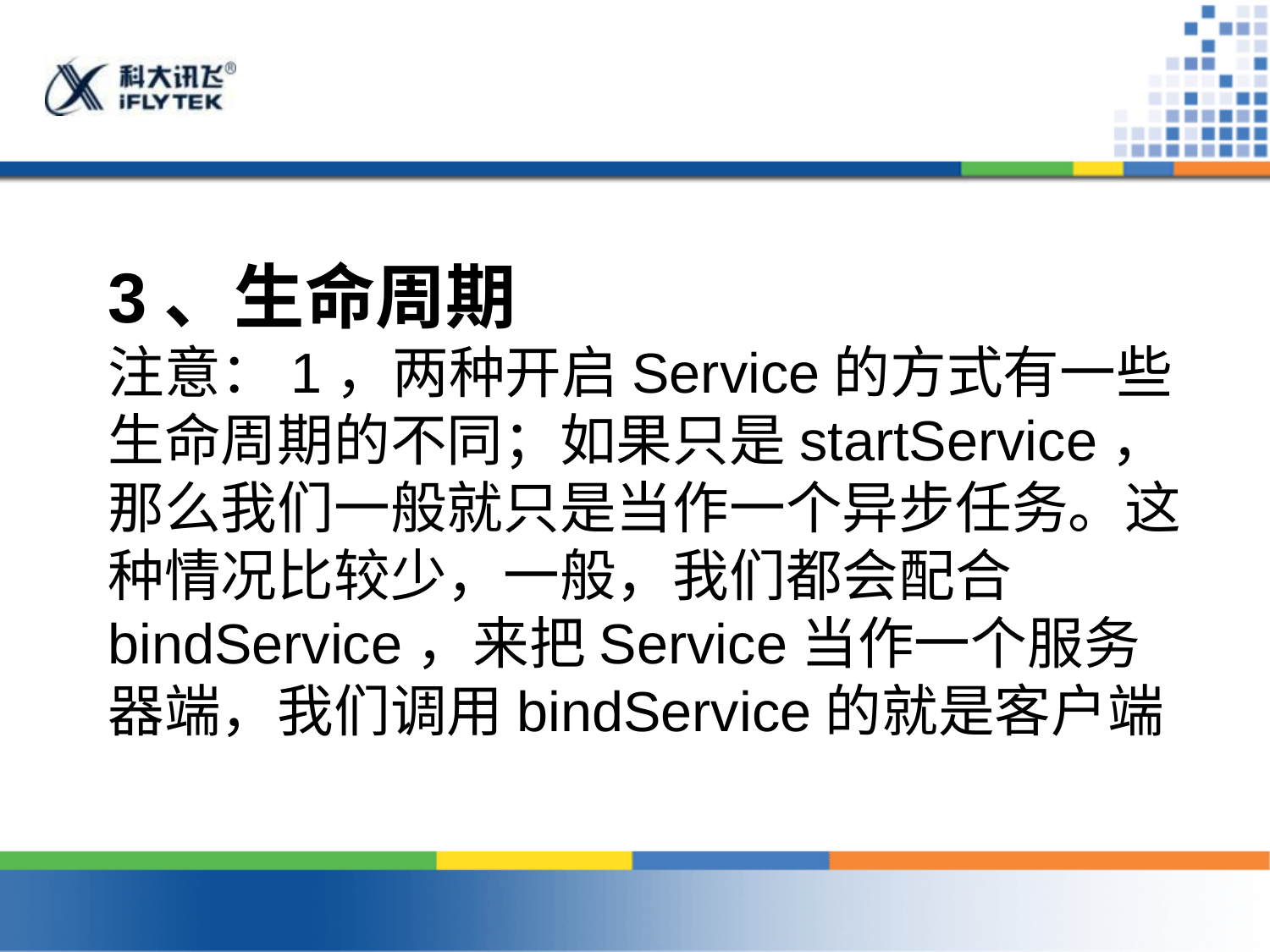

# 3、生命周期 注意：1，两种开启Service的方式有一些生命周期的不同；如果只是startService，那么我们一般就只是当作一个异步任务。这种情况比较少，一般，我们都会配合bindService，来把Service当作一个服务器端，我们调用bindService的就是客户端